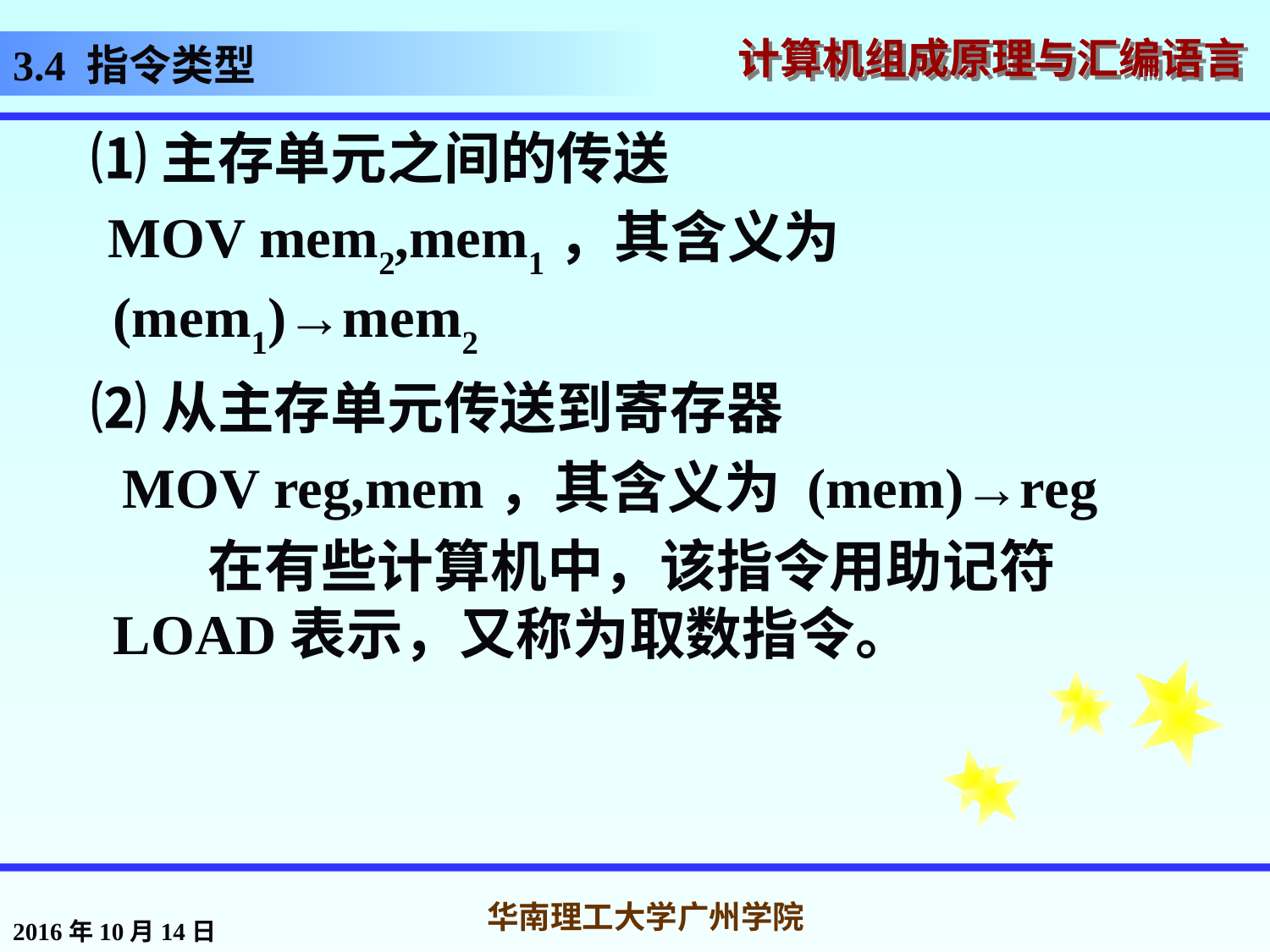

# 3.4 指令类型
  ⑴主存单元之间的传送
   MOV mem2,mem1，其含义为 (mem1)→mem2
  ⑵从主存单元传送到寄存器
    MOV reg,mem，其含义为 (mem)→reg
          在有些计算机中，该指令用助记符LOAD表示，又称为取数指令。
2016年10月14日
华南理工大学广州学院